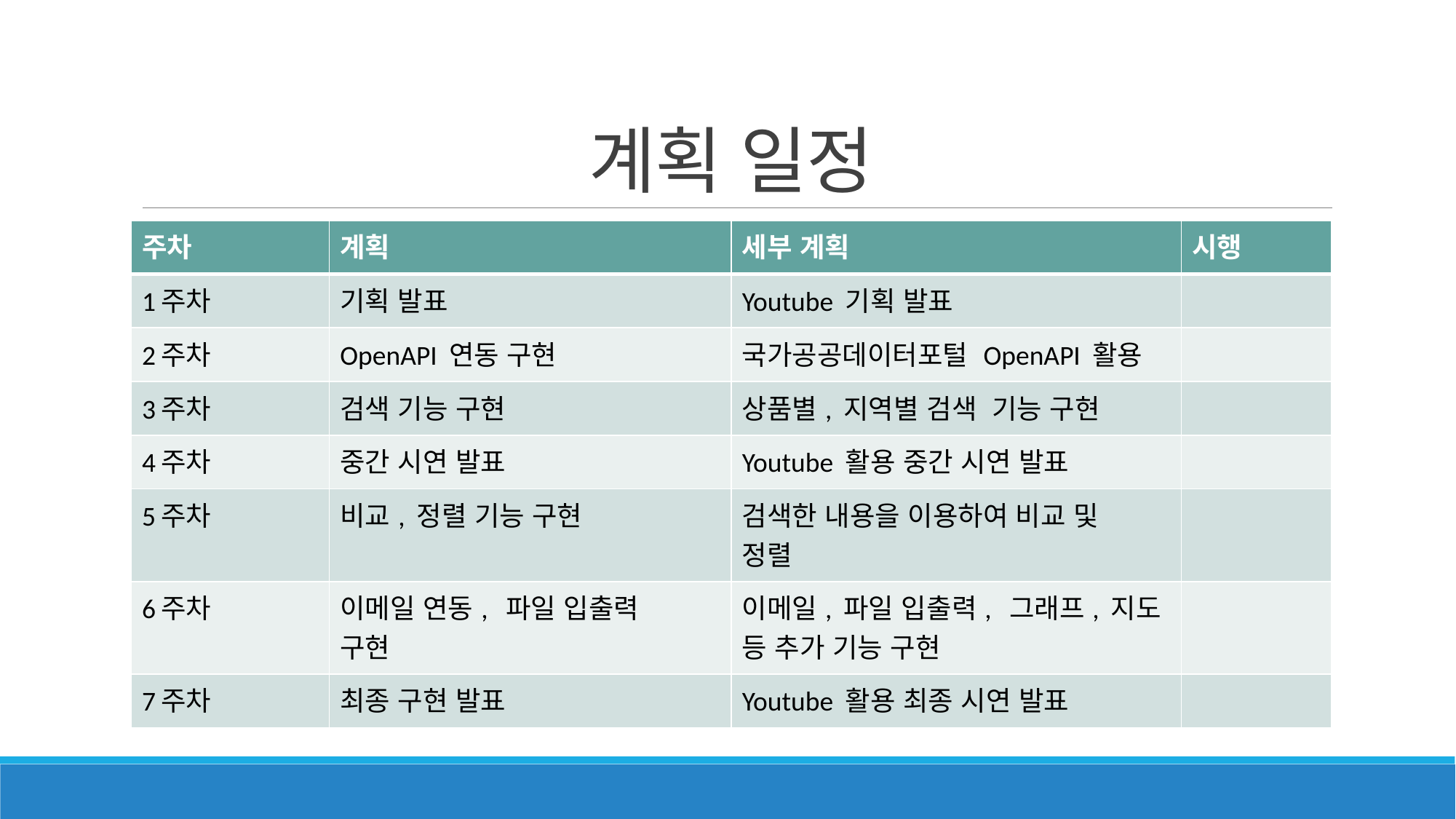

# 계획 일정
| 주차 | 계획 | 세부 계획 | 시행 |
| --- | --- | --- | --- |
| 1주차 | 기획 발표 | Youtube 기획 발표 |  |
| 2주차 | OpenAPI 연동 구현 | 국가공공데이터포털 OpenAPI 활용 |  |
| 3주차 | 검색 기능 구현 | 상품별, 지역별 검색 기능 구현 |  |
| 4주차 | 중간 시연 발표 | Youtube 활용 중간 시연 발표 |  |
| 5주차 | 비교, 정렬 기능 구현 | 검색한 내용을 이용하여 비교 및 정렬 |  |
| 6주차 | 이메일 연동, 파일 입출력 구현 | 이메일, 파일 입출력, 그래프, 지도 등 추가 기능 구현 |  |
| 7주차 | 최종 구현 발표 | Youtube 활용 최종 시연 발표 |  |